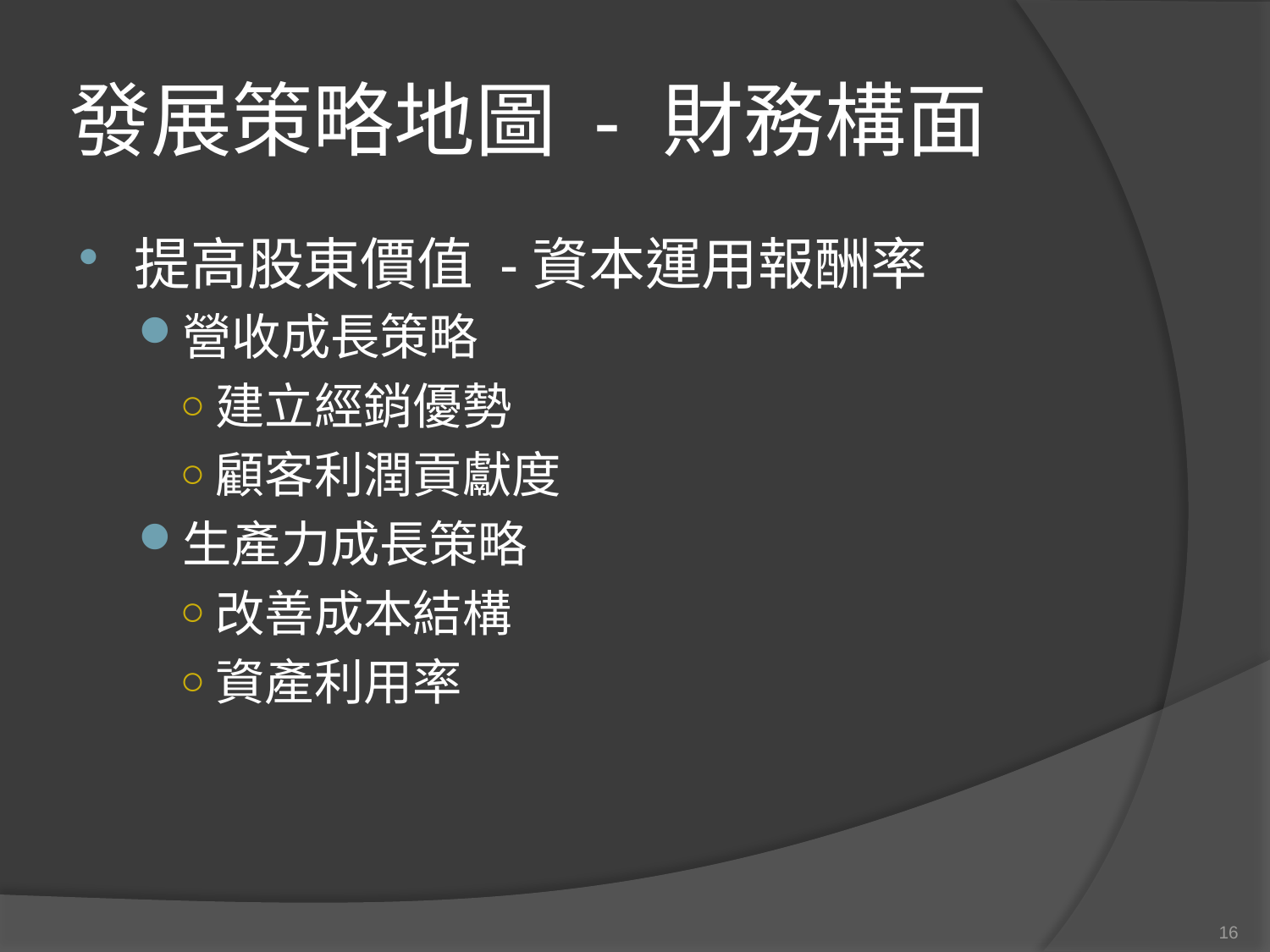

# 發展策略地圖 - 財務構面
提高股東價值 -資本運用報酬率
營收成長策略
建立經銷優勢
顧客利潤貢獻度
生產力成長策略
改善成本結構
資產利用率

16